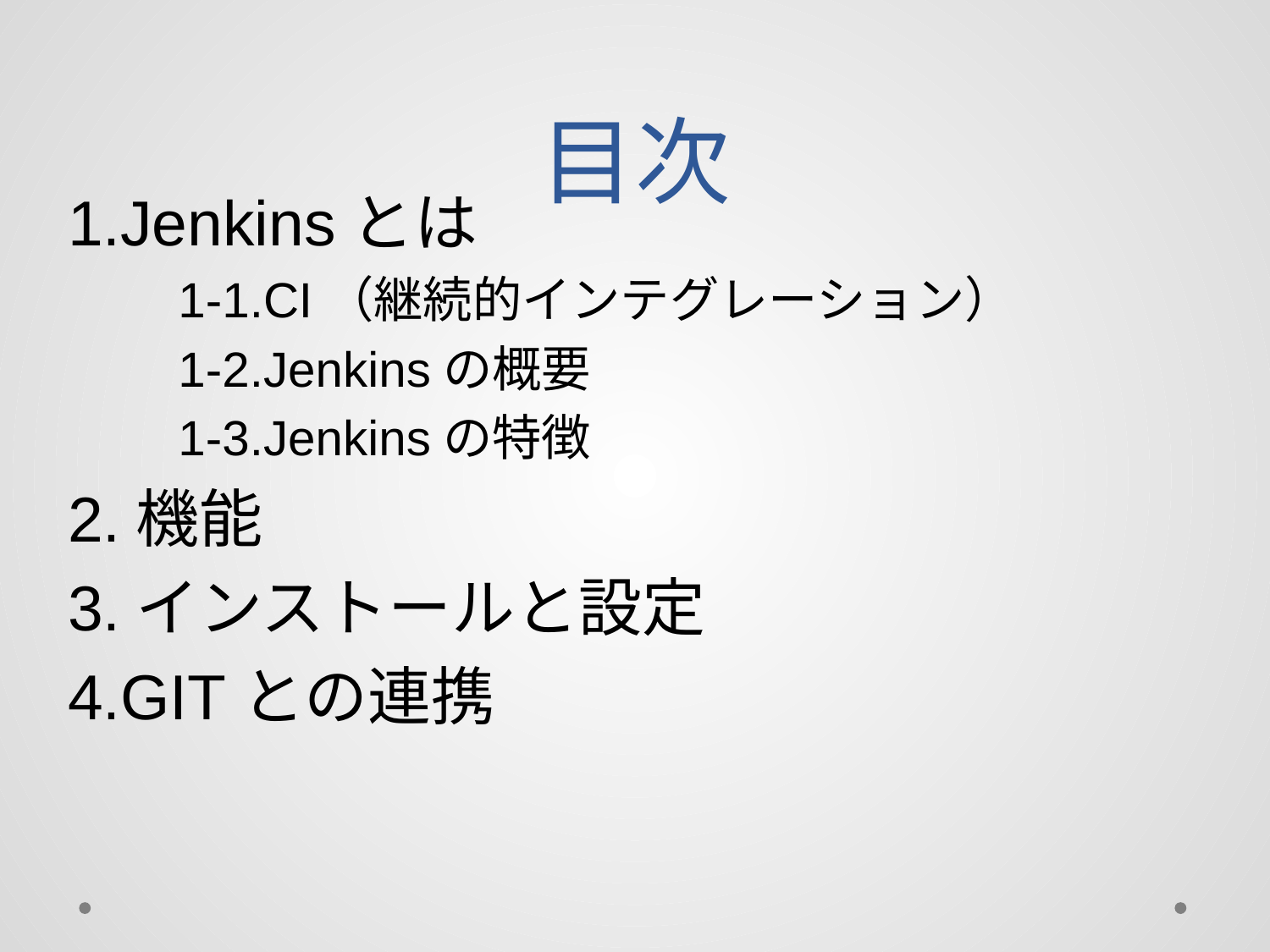

# 目次
1.Jenkinsとは
　　1-1.CI（継続的インテグレーション）
　　1-2.Jenkinsの概要
　　1-3.Jenkinsの特徴
2.機能
3.インストールと設定
4.GITとの連携